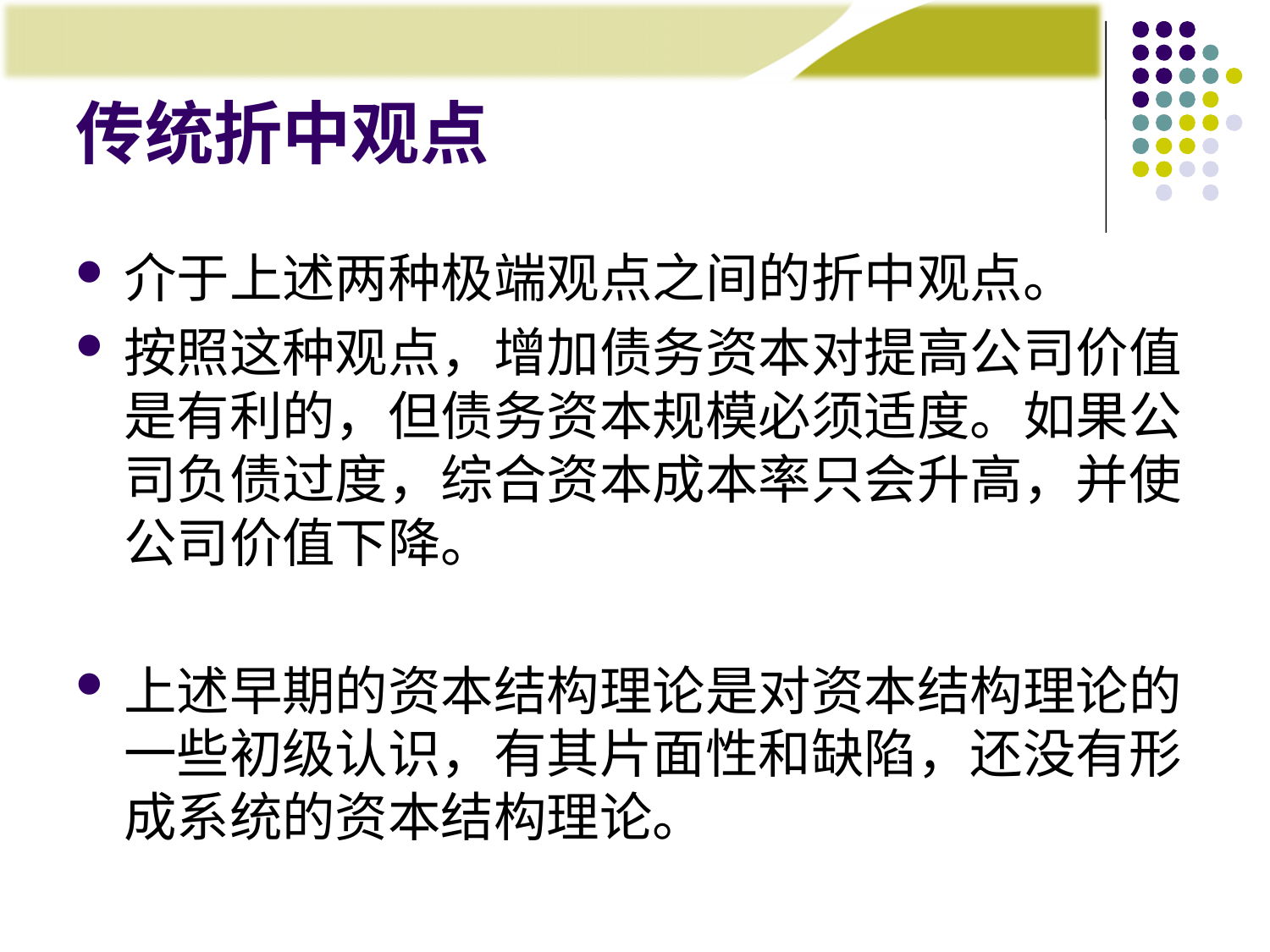

# 传统折中观点
介于上述两种极端观点之间的折中观点。
按照这种观点，增加债务资本对提高公司价值是有利的，但债务资本规模必须适度。如果公司负债过度，综合资本成本率只会升高，并使公司价值下降。

上述早期的资本结构理论是对资本结构理论的一些初级认识，有其片面性和缺陷，还没有形成系统的资本结构理论。